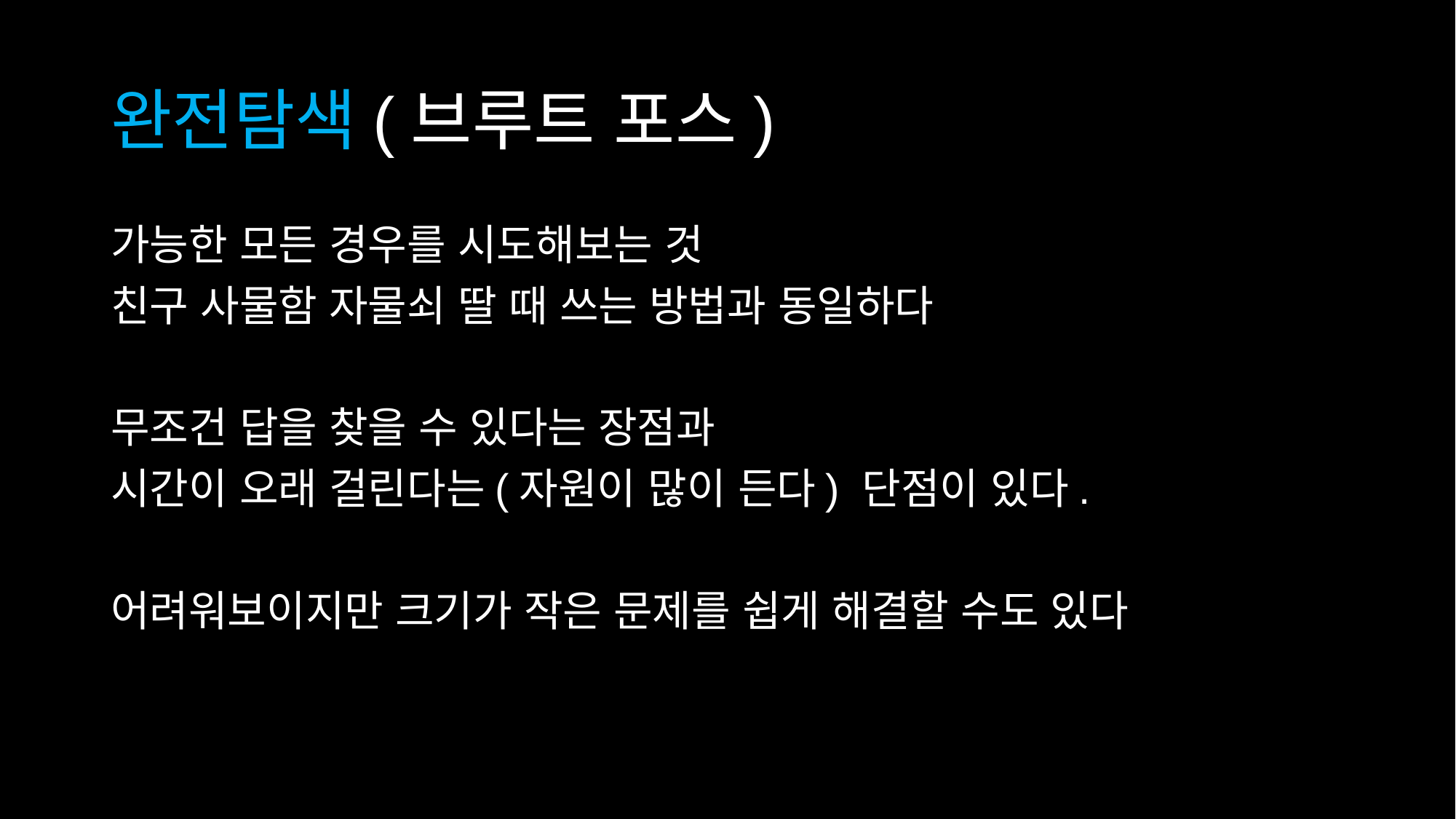

# 완전탐색(브루트 포스)
가능한 모든 경우를 시도해보는 것
친구 사물함 자물쇠 딸 때 쓰는 방법과 동일하다

무조건 답을 찾을 수 있다는 장점과
시간이 오래 걸린다는(자원이 많이 든다) 단점이 있다.

어려워보이지만 크기가 작은 문제를 쉽게 해결할 수도 있다